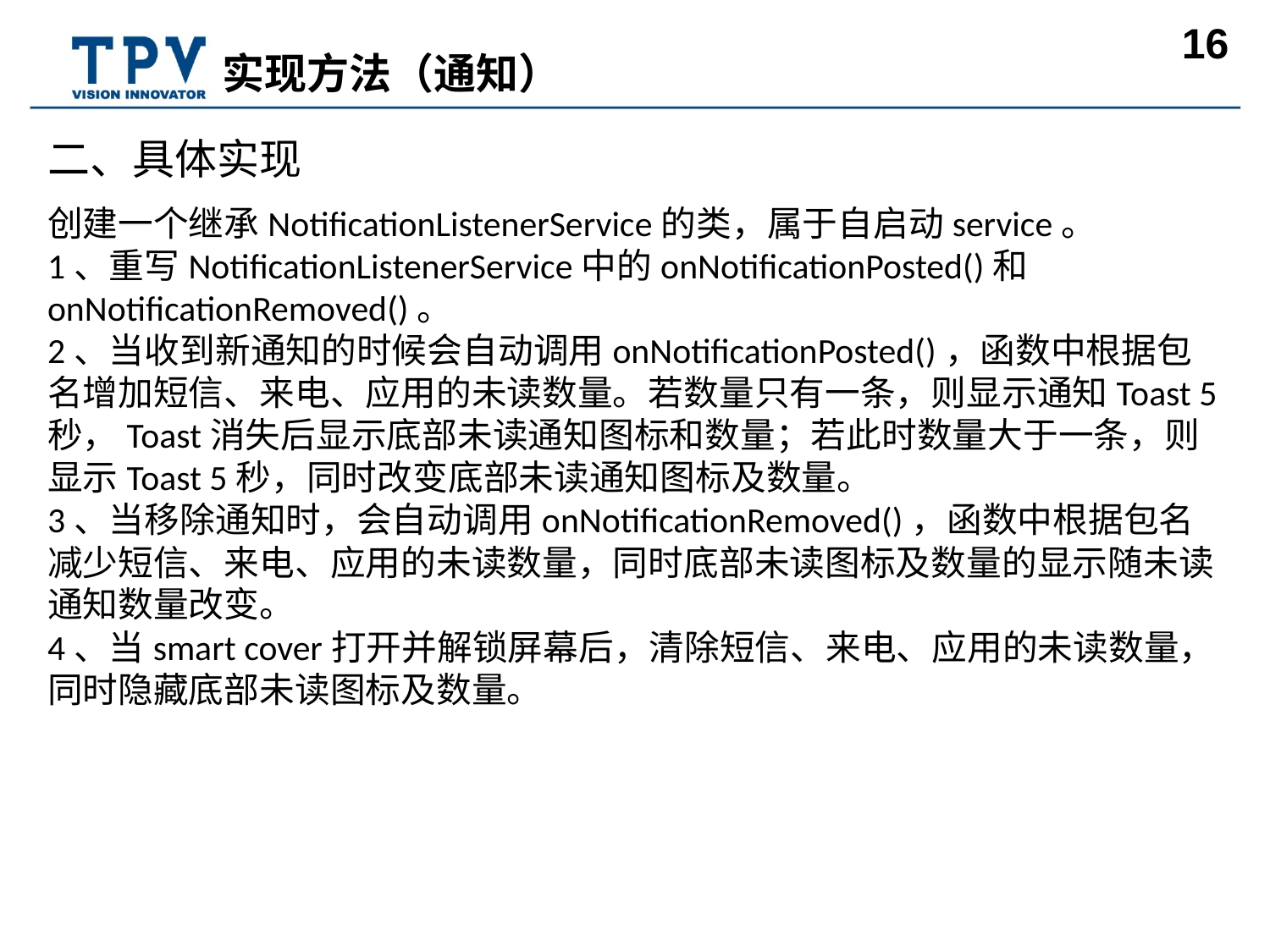

# 实现方法（通知）
二、具体实现
创建一个继承NotificationListenerService的类，属于自启动service。
1、重写NotificationListenerService中的onNotificationPosted()和onNotificationRemoved()。
2、当收到新通知的时候会自动调用onNotificationPosted()，函数中根据包名增加短信、来电、应用的未读数量。若数量只有一条，则显示通知Toast 5秒，Toast消失后显示底部未读通知图标和数量；若此时数量大于一条，则显示Toast 5秒，同时改变底部未读通知图标及数量。
3、当移除通知时，会自动调用onNotificationRemoved()，函数中根据包名减少短信、来电、应用的未读数量，同时底部未读图标及数量的显示随未读通知数量改变。
4、当smart cover打开并解锁屏幕后，清除短信、来电、应用的未读数量，同时隐藏底部未读图标及数量。